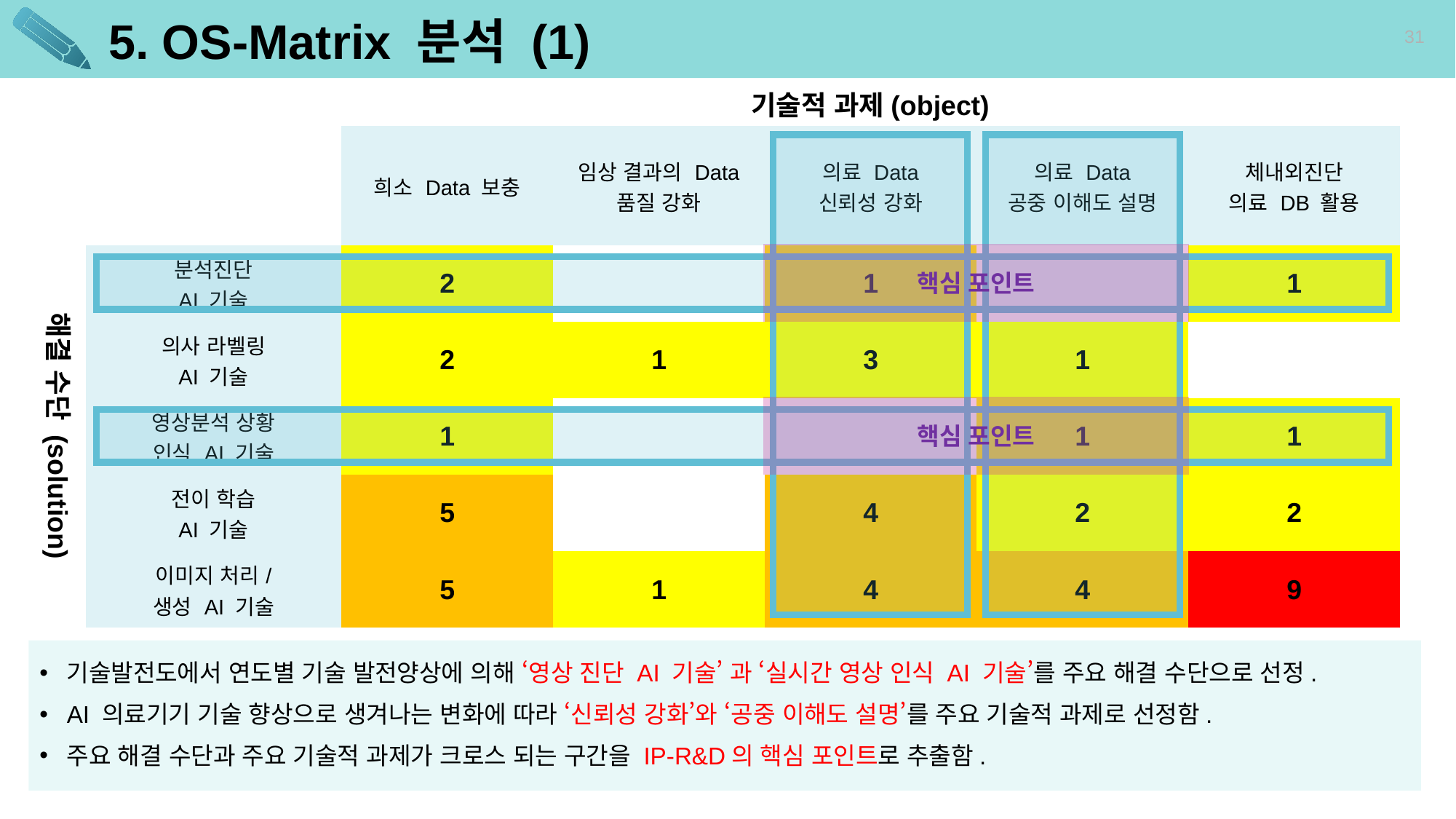

# 5. OS-Matrix 분석 (1)
31
기술적 과제(object)
|  | 희소 Data 보충 | 임상 결과의 Data 품질 강화 | 의료 Data 신뢰성 강화 | 의료 Data 공중 이해도 설명 | 체내외진단 의료 DB 활용 |
| --- | --- | --- | --- | --- | --- |
| 분석진단 AI 기술 | 2 |  | 1 |  | 1 |
| 의사 라벨링 AI 기술 | 2 | 1 | 3 | 1 |  |
| 영상분석 상황 인식 AI 기술 | 1 |  |  | 1 | 1 |
| 전이 학습 AI 기술 | 5 |  | 4 | 2 | 2 |
| 이미지 처리/ 생성 AI 기술 | 5 | 1 | 4 | 4 | 9 |

핵심 포인트
해결 수단 (solution)

핵심 포인트

기술발전도에서 연도별 기술 발전양상에 의해 ‘영상 진단 AI 기술’ 과 ‘실시간 영상 인식 AI 기술’를 주요 해결 수단으로 선정.
AI 의료기기 기술 향상으로 생겨나는 변화에 따라 ‘신뢰성 강화’와 ‘공중 이해도 설명’를 주요 기술적 과제로 선정함.
주요 해결 수단과 주요 기술적 과제가 크로스 되는 구간을 IP-R&D의 핵심 포인트로 추출함.